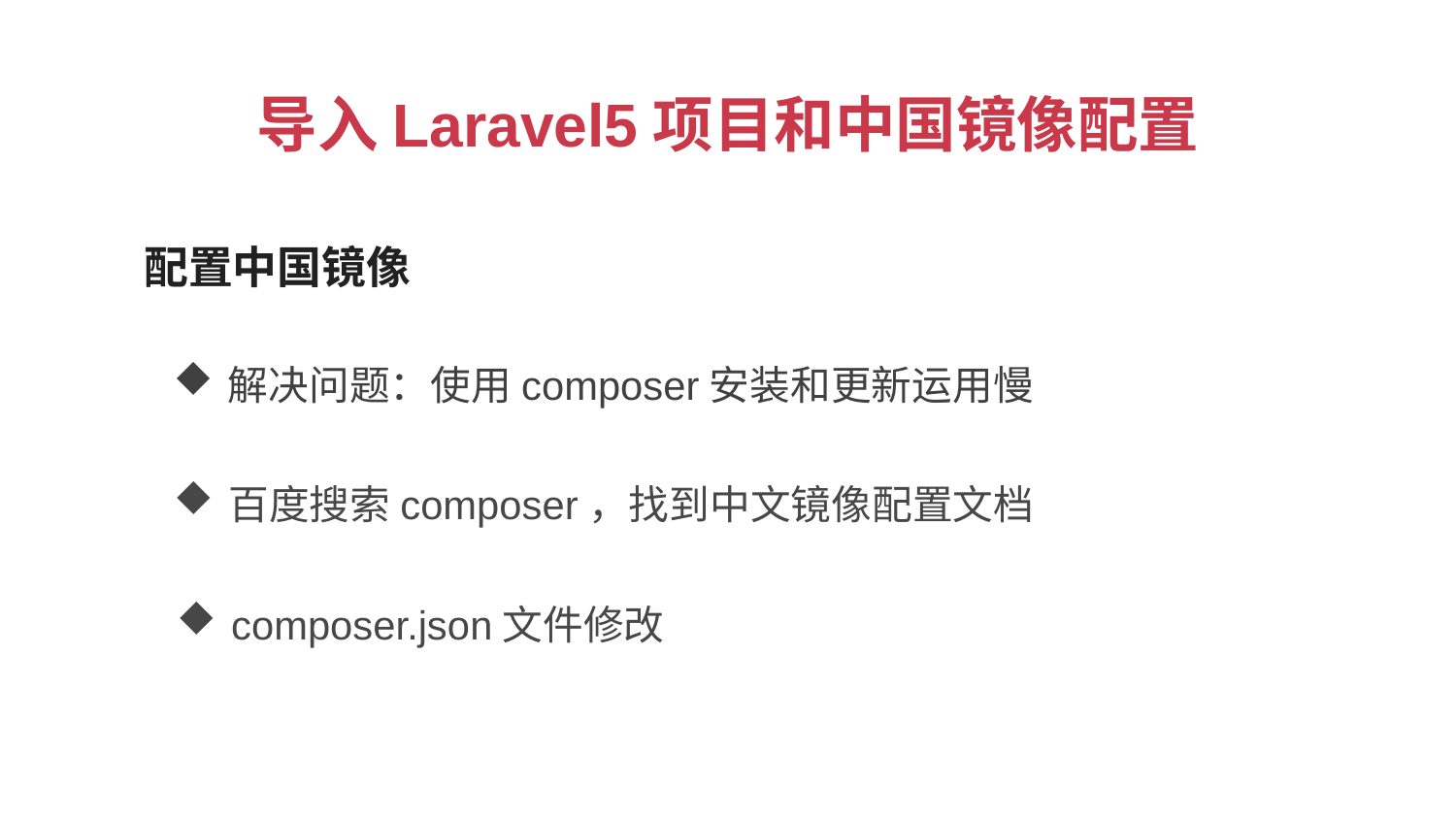

导入Laravel5项目和中国镜像配置
 配置中国镜像
解决问题：使用composer安装和更新运用慢
百度搜索composer，找到中文镜像配置文档
composer.json文件修改